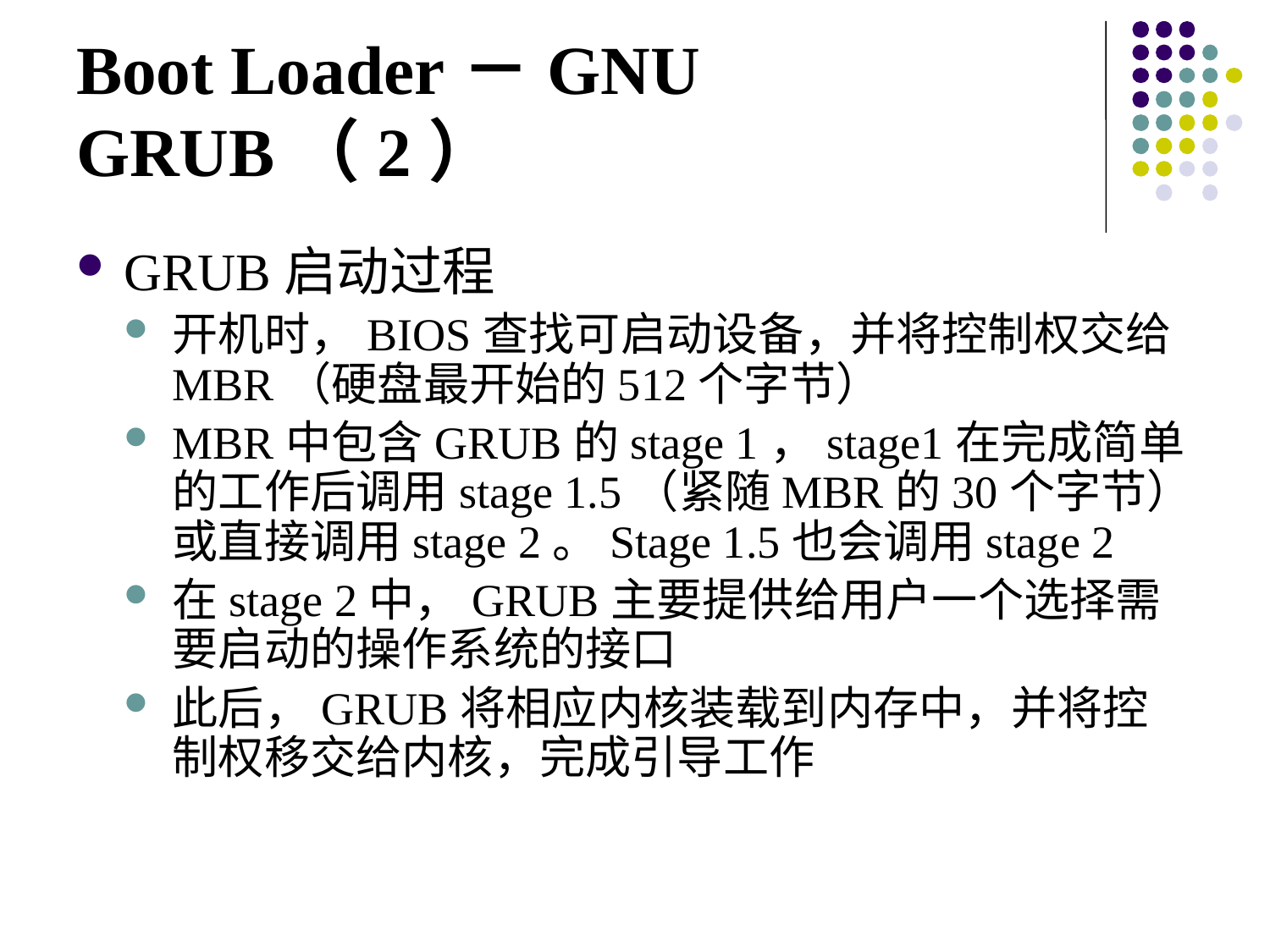

# Boot Loader－GNU GRUB（2）
GRUB启动过程
开机时，BIOS查找可启动设备，并将控制权交给MBR（硬盘最开始的512个字节）
MBR中包含GRUB的stage 1，stage1在完成简单的工作后调用stage 1.5（紧随MBR的30个字节）或直接调用stage 2。Stage 1.5也会调用stage 2
在stage 2中，GRUB主要提供给用户一个选择需要启动的操作系统的接口
此后，GRUB将相应内核装载到内存中，并将控制权移交给内核，完成引导工作